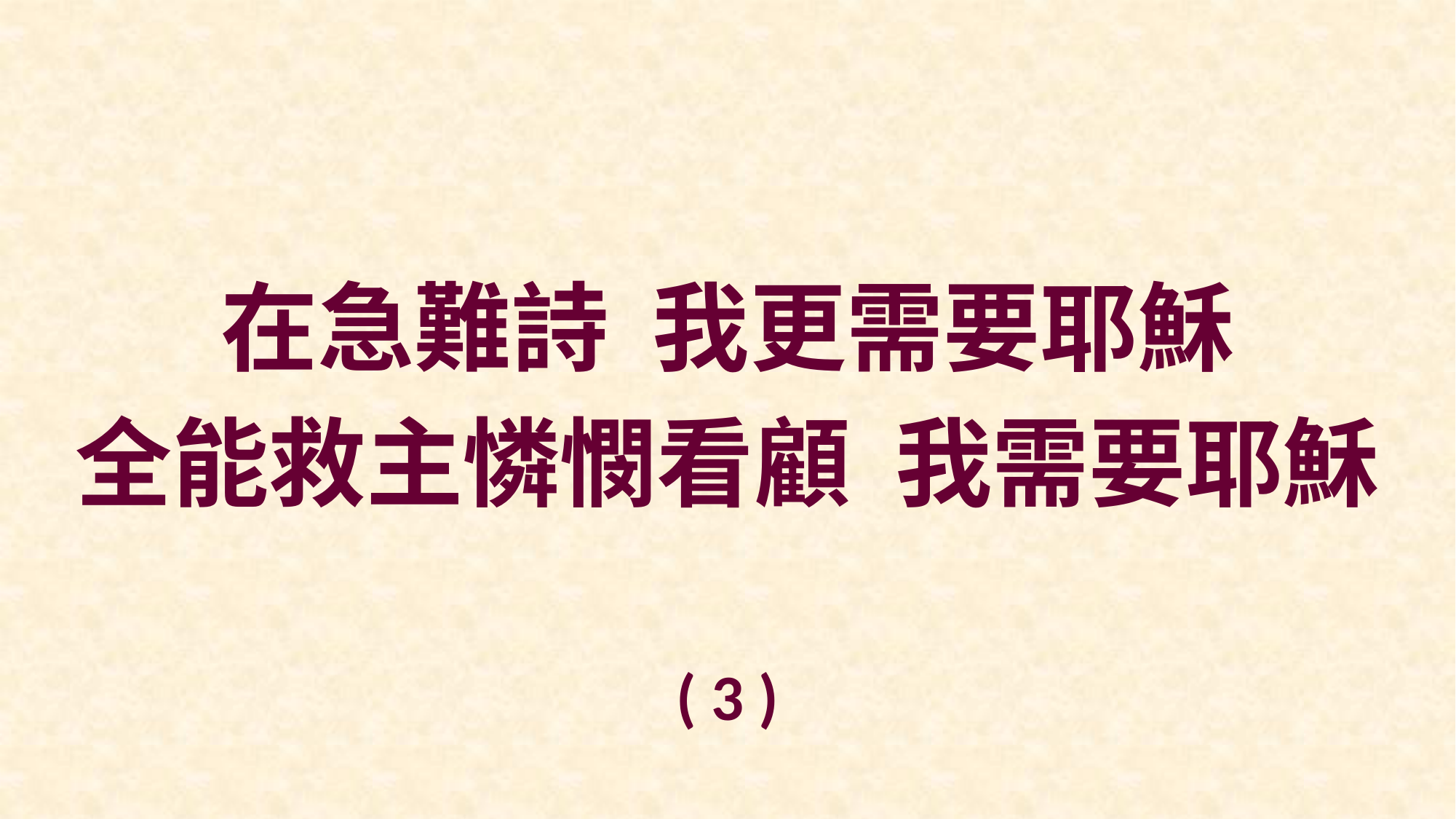

在急難詩  我更需要耶穌
全能救主憐憫看顧  我需要耶穌
( 3 )